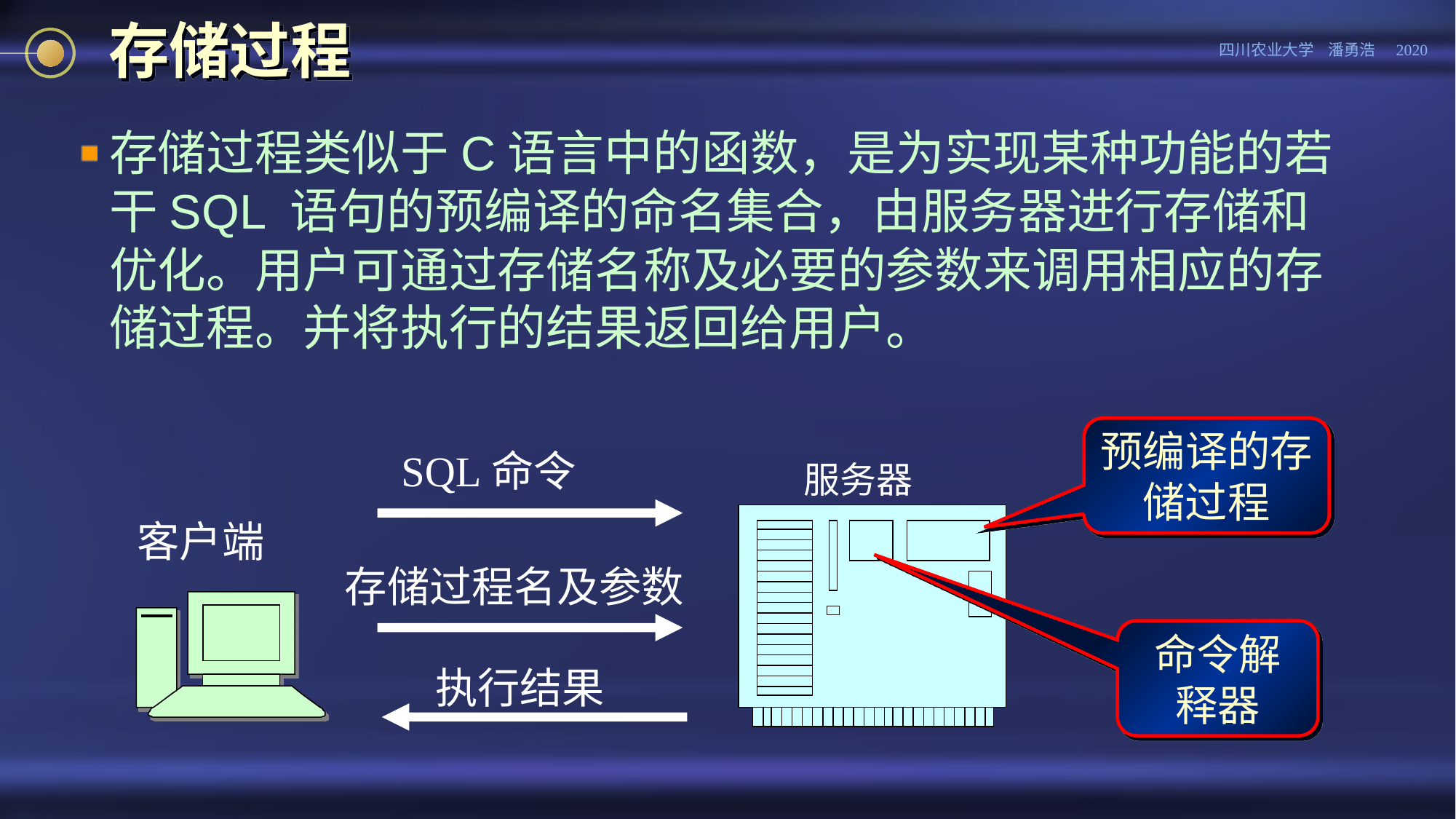

# 存储过程
存储过程类似于C语言中的函数，是为实现某种功能的若干SQL 语句的预编译的命名集合，由服务器进行存储和优化。用户可通过存储名称及必要的参数来调用相应的存储过程。并将执行的结果返回给用户。
预编译的存储过程
SQL命令
服务器

客户端
存储过程名及参数

命令解释器

执行结果